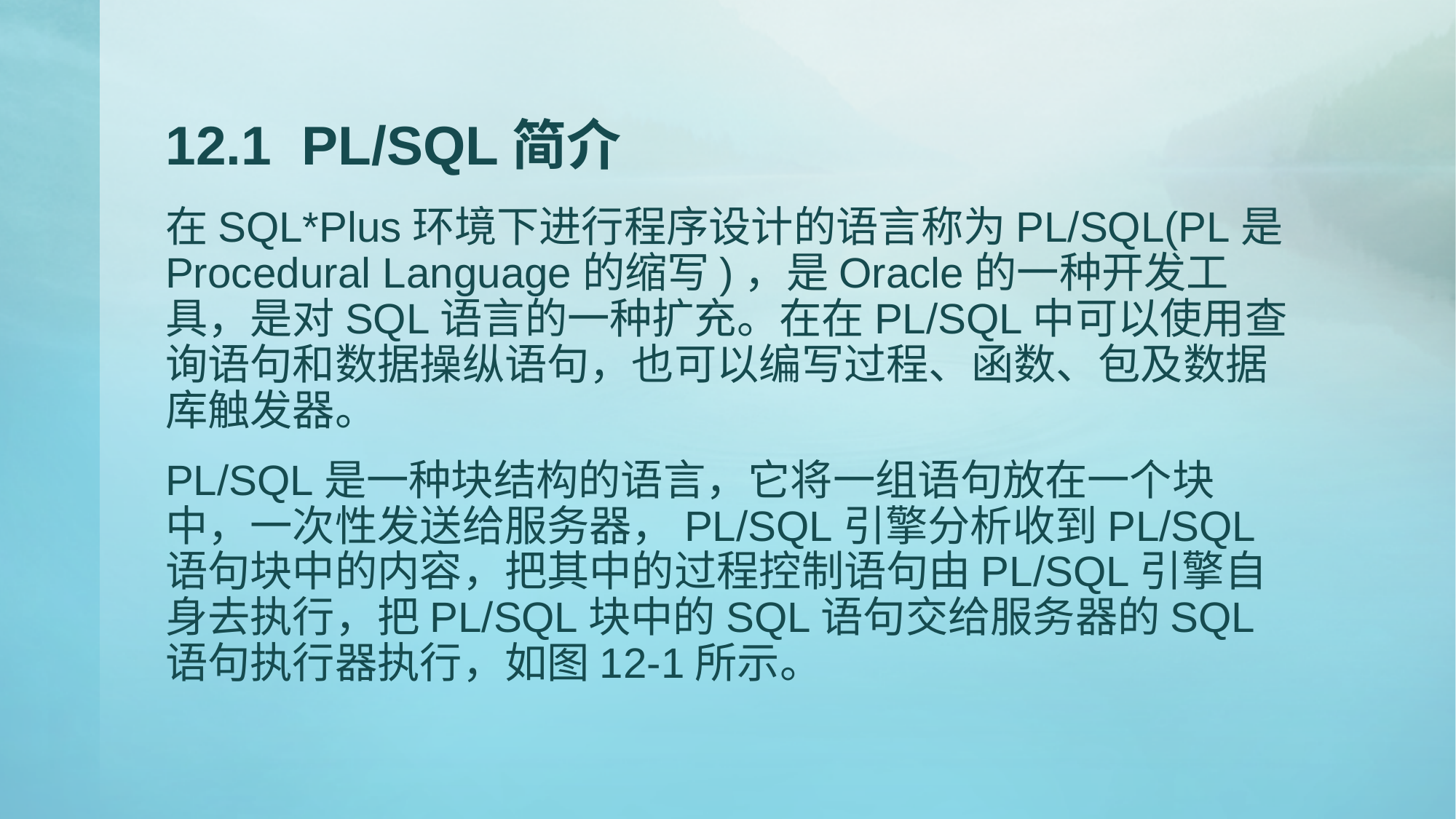

# 12.1  PL/SQL简介
在SQL*Plus环境下进行程序设计的语言称为PL/SQL(PL是Procedural Language的缩写)，是Oracle的一种开发工具，是对SQL语言的一种扩充。在在PL/SQL中可以使用查询语句和数据操纵语句，也可以编写过程、函数、包及数据库触发器。
PL/SQL是一种块结构的语言，它将一组语句放在一个块中，一次性发送给服务器，PL/SQL引擎分析收到PL/SQL语句块中的内容，把其中的过程控制语句由PL/SQL引擎自身去执行，把PL/SQL块中的SQL语句交给服务器的SQL语句执行器执行，如图12-1所示。